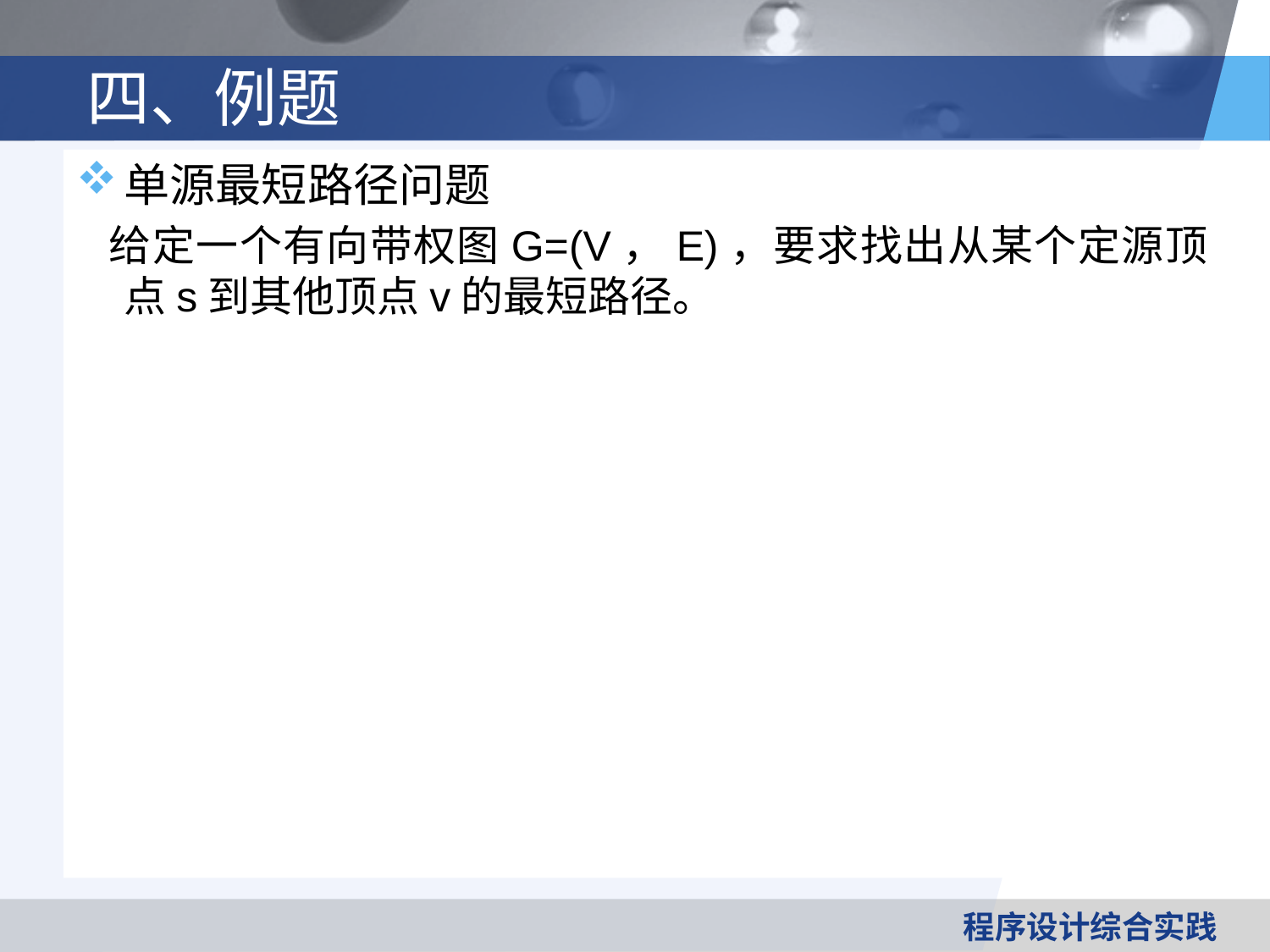

# 四、例题
单源最短路径问题
  给定一个有向带权图G=(V，E)，要求找出从某个定源顶点s到其他顶点v的最短路径。